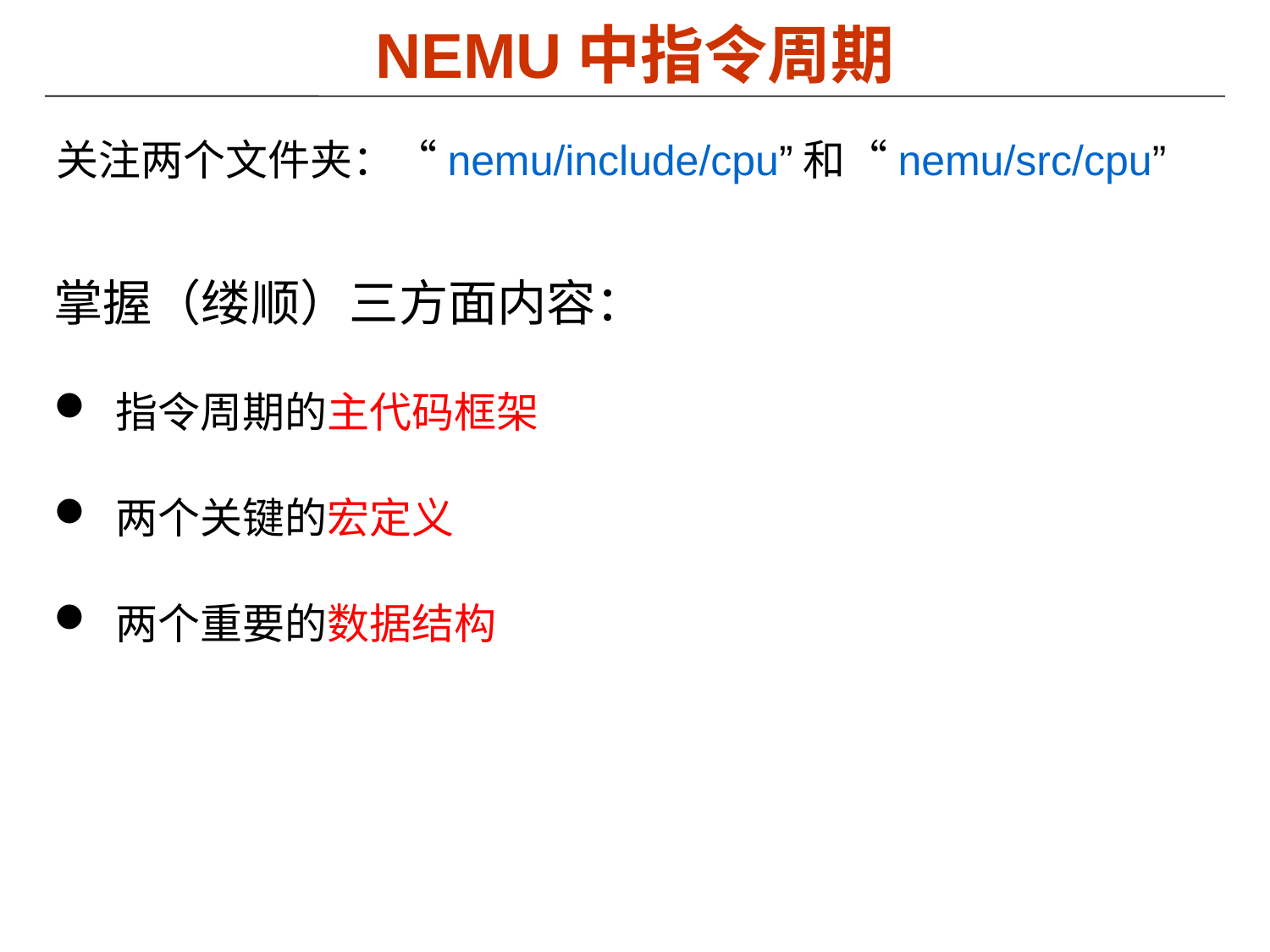

# NEMU中指令周期
关注两个文件夹：“nemu/include/cpu”和“nemu/src/cpu”
掌握（缕顺）三方面内容：

 指令周期的主代码框架

 两个关键的宏定义

 两个重要的数据结构